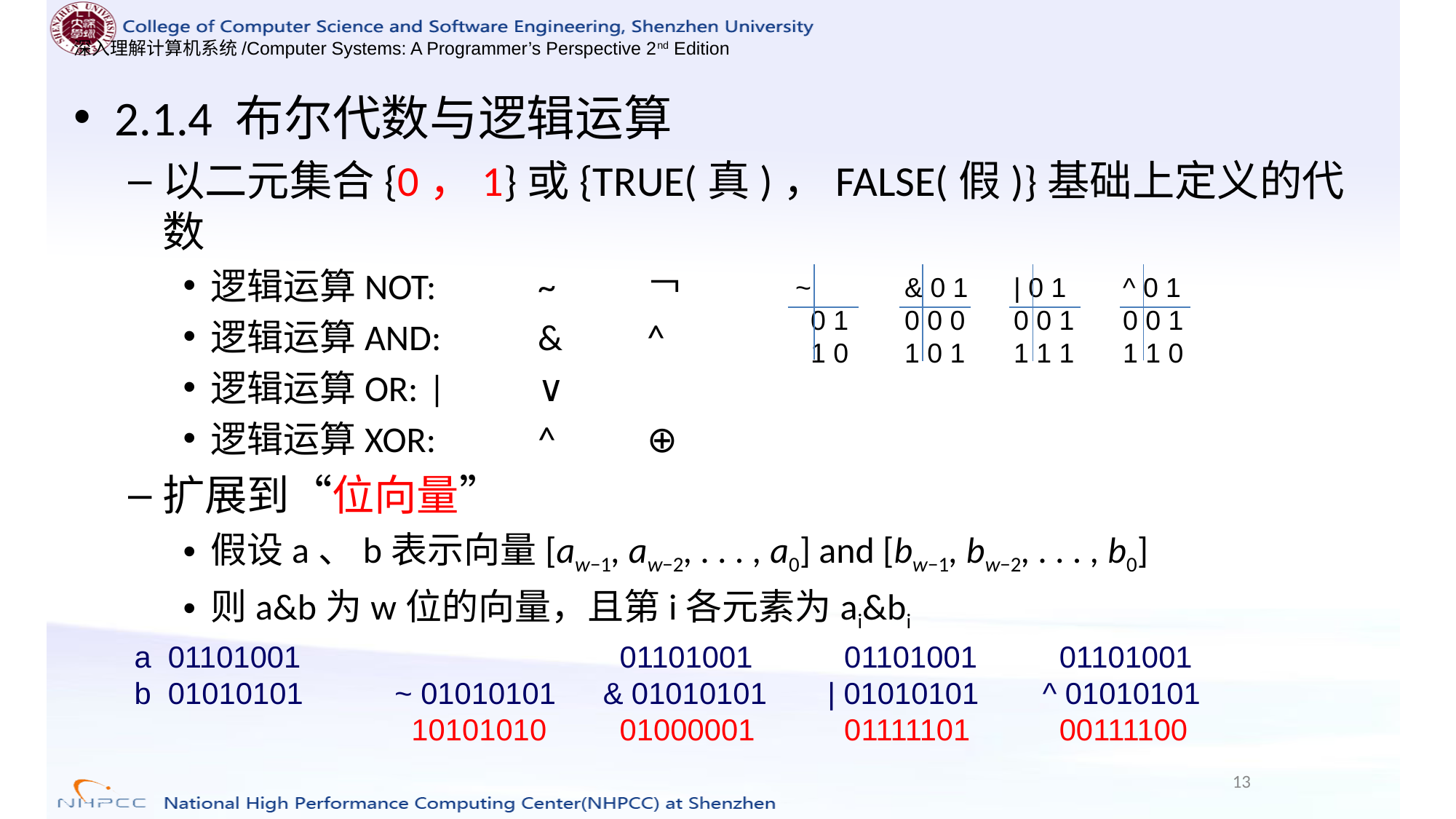

2.1.4 布尔代数与逻辑运算
以二元集合{0，1}或{TRUE(真)，FALSE(假)}基础上定义的代数
逻辑运算NOT: 	~	￢
逻辑运算AND: 	&	^
逻辑运算OR: 	|	∨
逻辑运算XOR:	^	⊕
扩展到“位向量”
假设a、b表示向量[aw−1, aw−2, . . . , a0] and [bw−1, bw−2, . . . , b0]
则a&b为w位的向量，且第i各元素为ai&bi
~ 	& 0 1 	| 0 1 	^ 0 1
  0 1 	0 0 0 	0 0 1 	0 0 1
  1 0 	1 0 1 	1 1 1 	1 1 0
a  01101001
b  01010101

~ 01010101
  10101010
  01101001
& 01010101
  01000001
  01101001
| 01010101
  01111101
  01101001
^ 01010101
  00111100
13